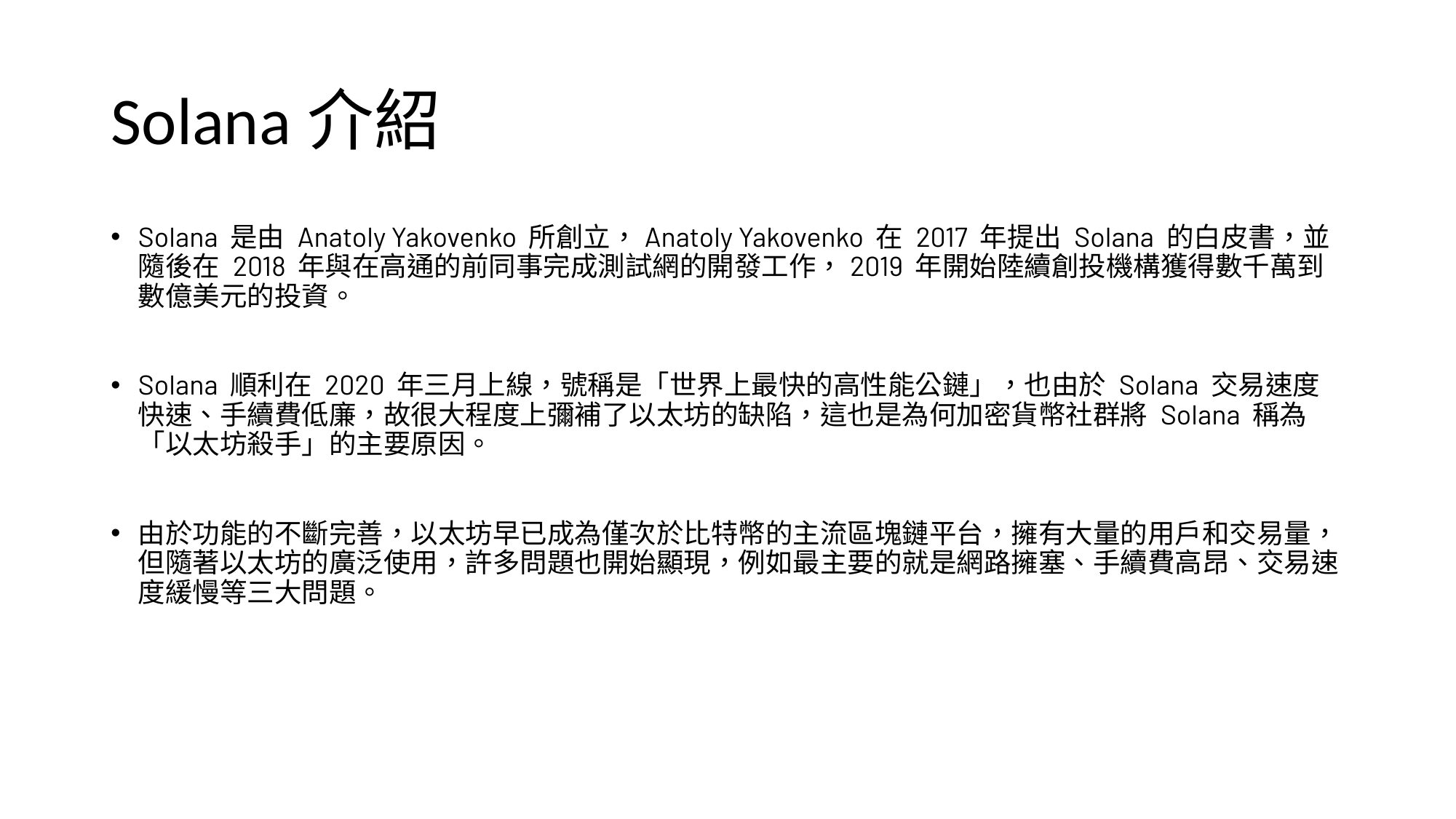

# Solana介紹
Solana 是由 Anatoly Yakovenko 所創立，Anatoly Yakovenko 在 2017 年提出 Solana 的白皮書，並隨後在 2018 年與在高通的前同事完成測試網的開發工作，2019 年開始陸續創投機構獲得數千萬到數億美元的投資。

Solana 順利在 2020 年三月上線，號稱是「世界上最快的高性能公鏈」，也由於 Solana 交易速度快速、手續費低廉，故很大程度上彌補了以太坊的缺陷，這也是為何加密貨幣社群將 Solana 稱為「以太坊殺手」的主要原因。

由於功能的不斷完善，以太坊早已成為僅次於比特幣的主流區塊鏈平台，擁有大量的用戶和交易量，但隨著以太坊的廣泛使用，許多問題也開始顯現，例如最主要的就是網路擁塞、手續費高昂、交易速度緩慢等三大問題。